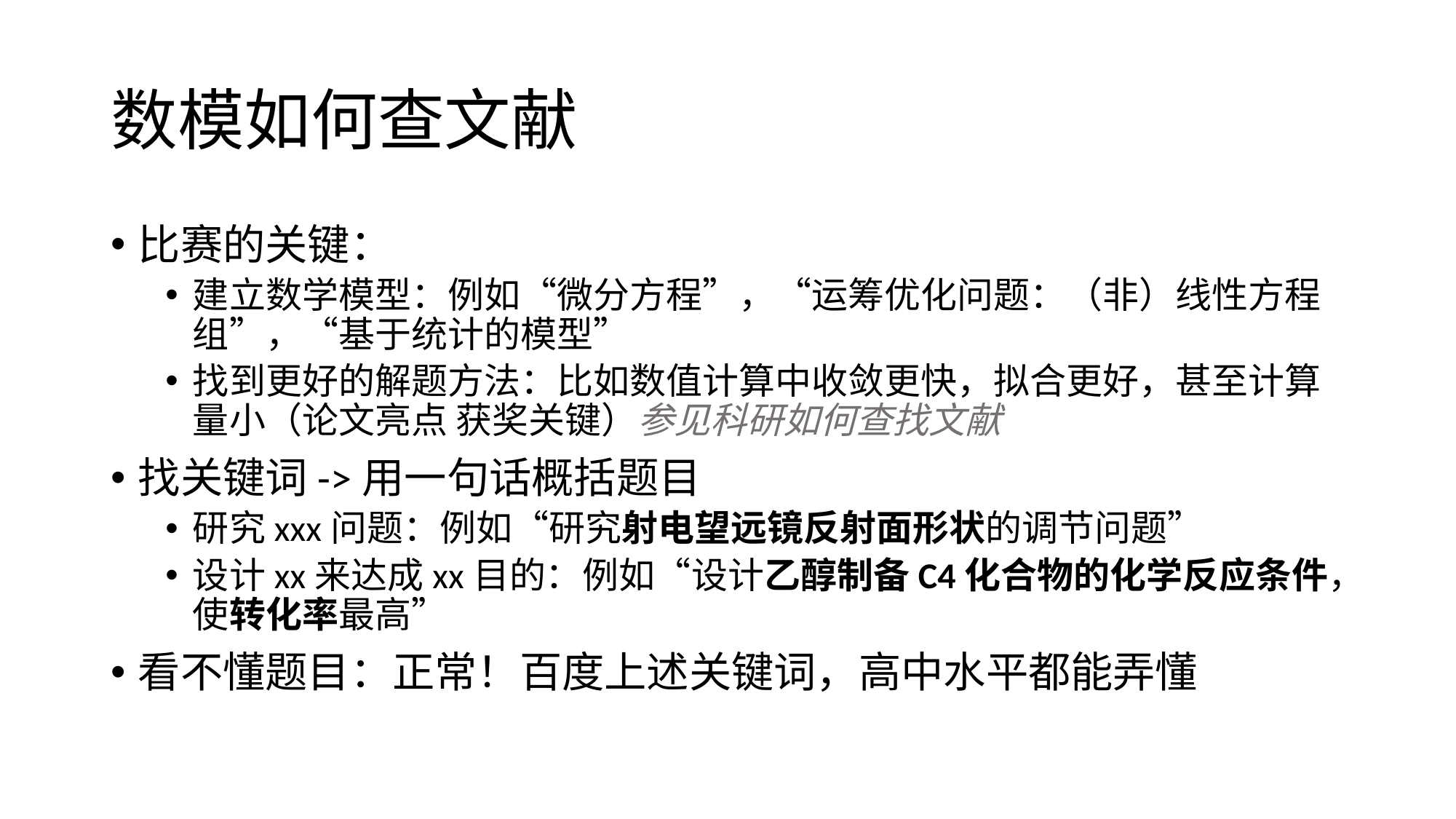

# 数模如何查文献
比赛的关键：
建立数学模型：例如“微分方程”，“运筹优化问题：（非）线性方程组”，“基于统计的模型”
找到更好的解题方法：比如数值计算中收敛更快，拟合更好，甚至计算量小（论文亮点 获奖关键）参见科研如何查找文献
找关键词->用一句话概括题目
研究xxx问题：例如“研究射电望远镜反射面形状的调节问题”
设计xx来达成xx目的：例如“设计乙醇制备C4化合物的化学反应条件，使转化率最高”
看不懂题目：正常！百度上述关键词，高中水平都能弄懂